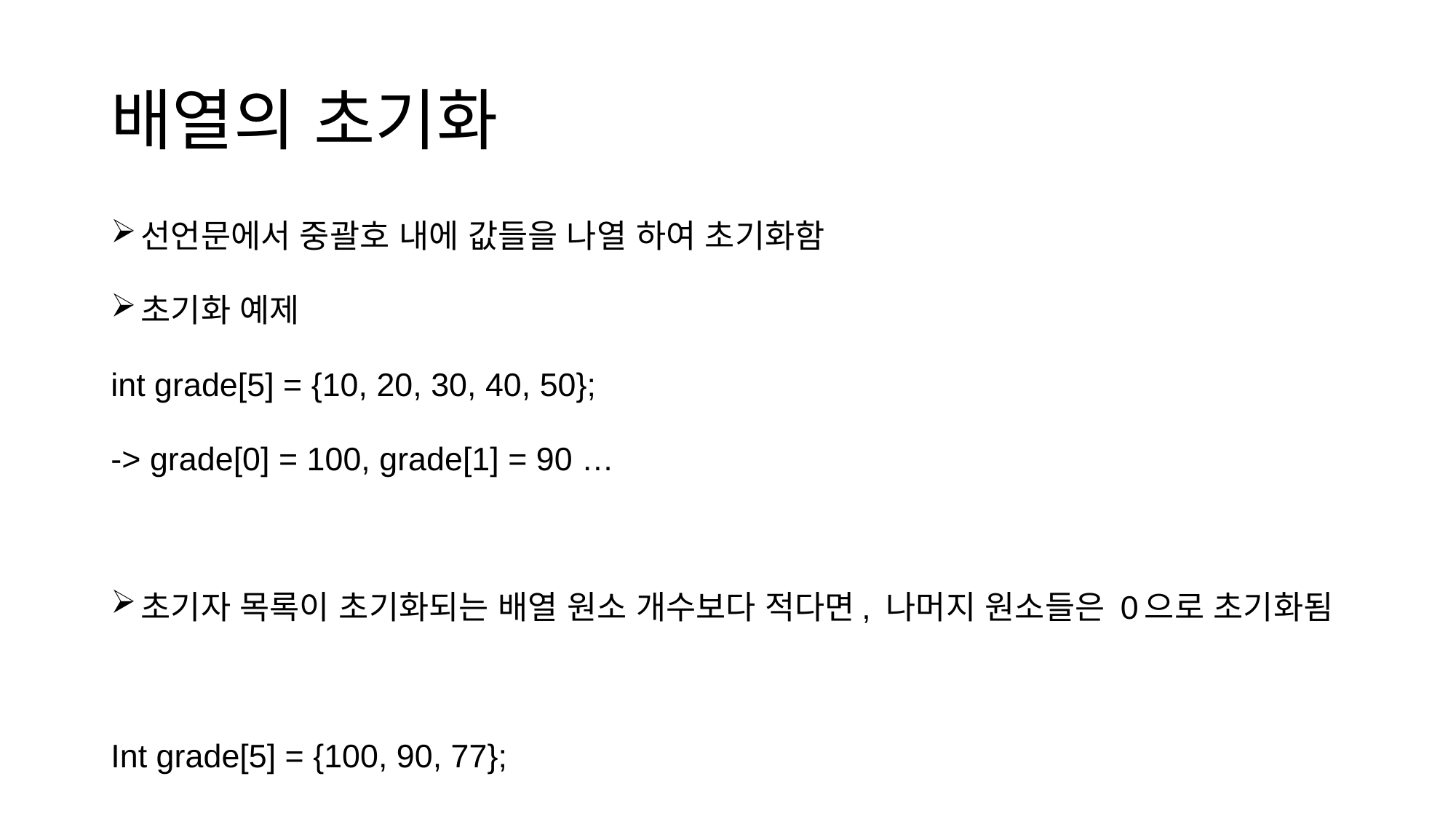

# 배열의 초기화
선언문에서 중괄호 내에 값들을 나열 하여 초기화함
초기화 예제
int grade[5] = {10, 20, 30, 40, 50};
-> grade[0] = 100, grade[1] = 90 …

초기자 목록이 초기화되는 배열 원소 개수보다 적다면, 나머지 원소들은 0으로 초기화됨

Int grade[5] = {100, 90, 77};